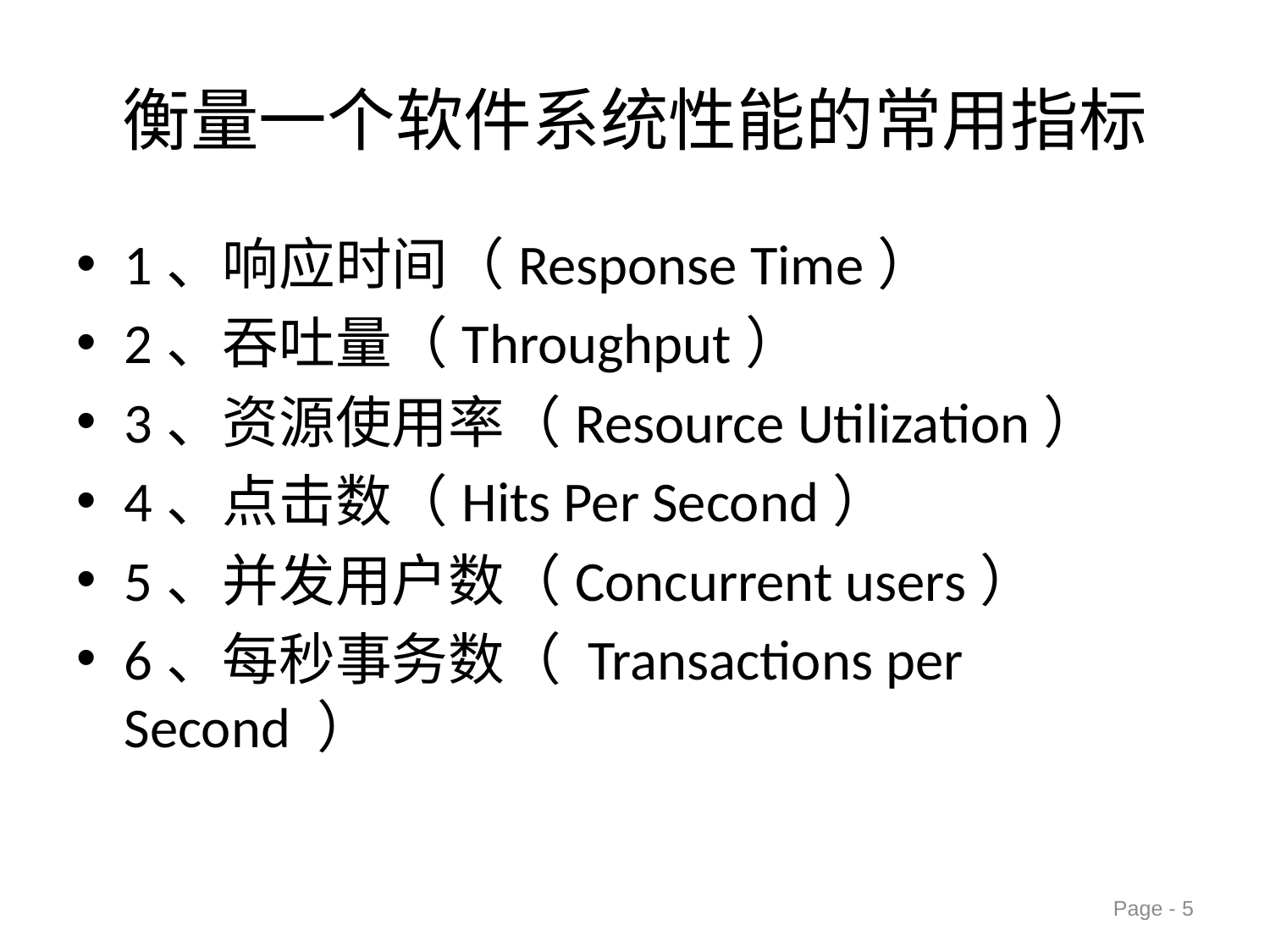

# 衡量一个软件系统性能的常用指标
1、响应时间（Response Time）
2、吞吐量（Throughput）
3、资源使用率（Resource Utilization）
4、点击数（Hits Per Second）
5、并发用户数（Concurrent users）
6、每秒事务数（ Transactions per Second ）
Page - 5